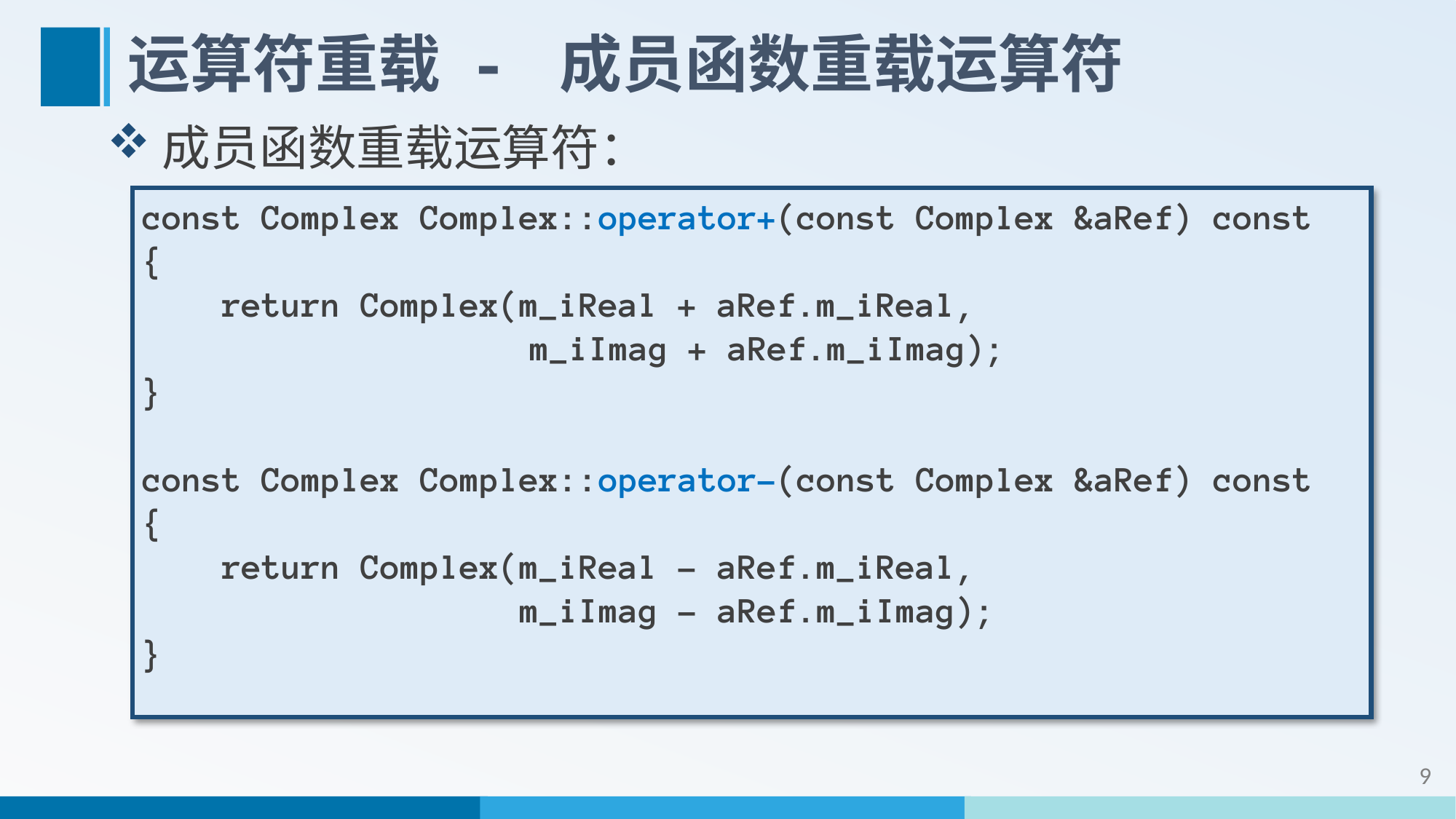

# 运算符重载 - 成员函数重载运算符
成员函数重载运算符：
const Complex Complex::operator+(const Complex &aRef) const
{
    return Complex(m_iReal + aRef.m_iReal,
			   m_iImag + aRef.m_iImag);
}

const Complex Complex::operator-(const Complex &aRef) const
{
    return Complex(m_iReal - aRef.m_iReal,
                   m_iImag – aRef.m_iImag);
}